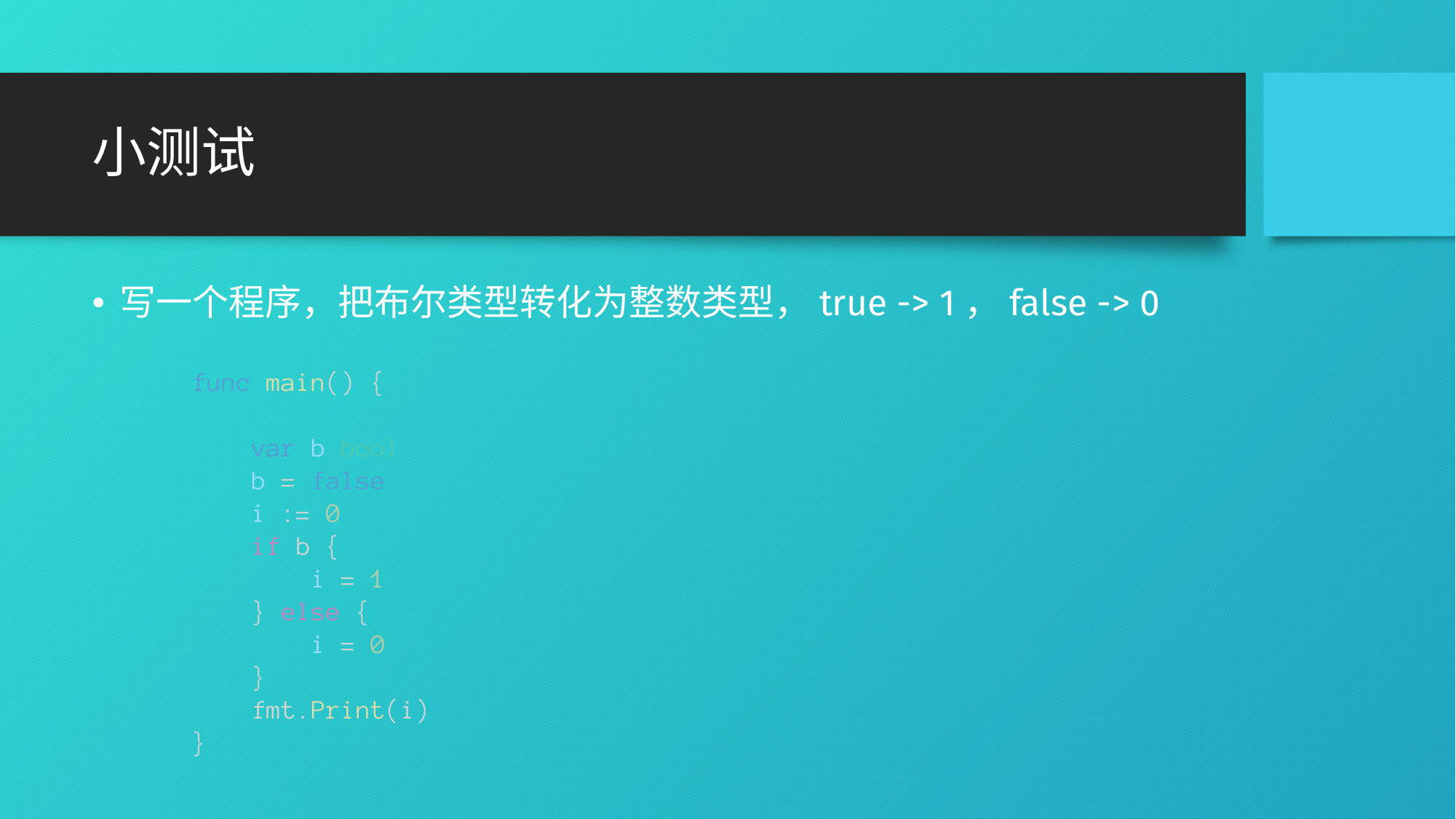

# 小测试
写一个程序，把布尔类型转化为整数类型，true -> 1，false -> 0
func main() {
    var b bool
    b = false
    i := 0
    if b {
        i = 1
    } else {
        i = 0
    }
    fmt.Print(i)
}